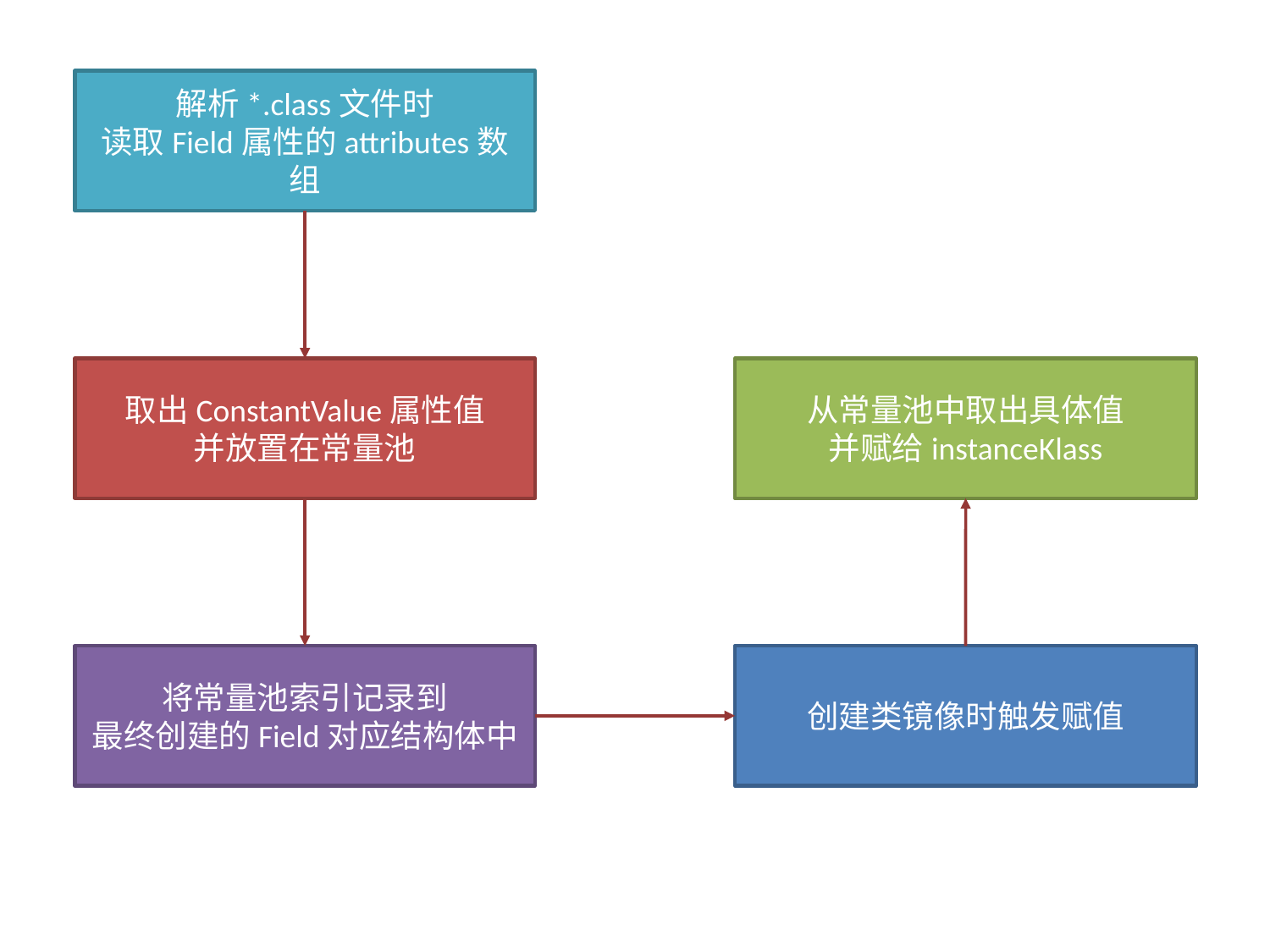

解析*.class文件时
读取Field属性的attributes数组
取出ConstantValue属性值
并放置在常量池
从常量池中取出具体值
并赋给instanceKlass
将常量池索引记录到
最终创建的Field对应结构体中
创建类镜像时触发赋值